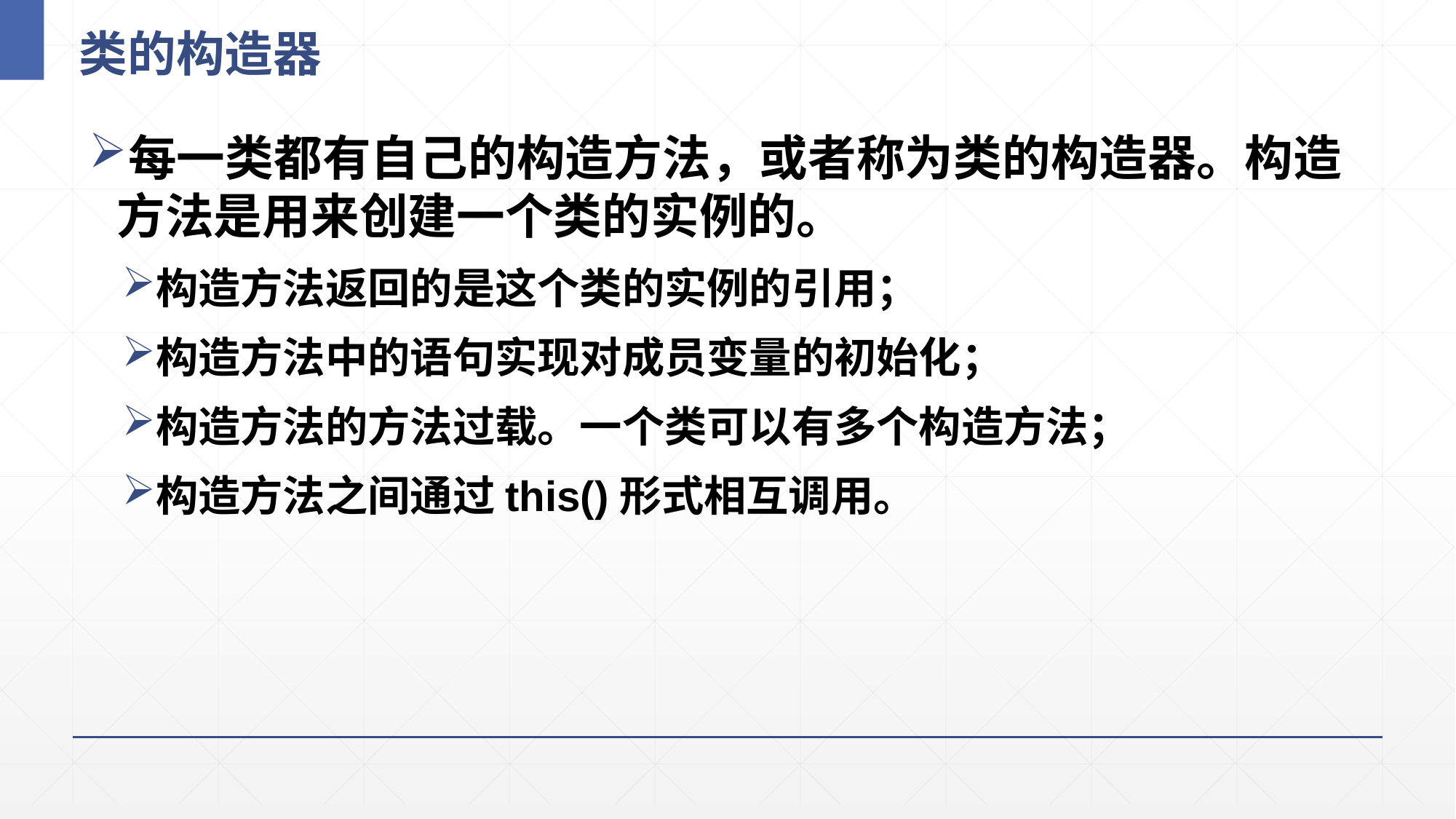

# 类的构造器
每一类都有自己的构造方法，或者称为类的构造器。构造方法是用来创建一个类的实例的。
构造方法返回的是这个类的实例的引用；
构造方法中的语句实现对成员变量的初始化；
构造方法的方法过载。一个类可以有多个构造方法；
构造方法之间通过this()形式相互调用。